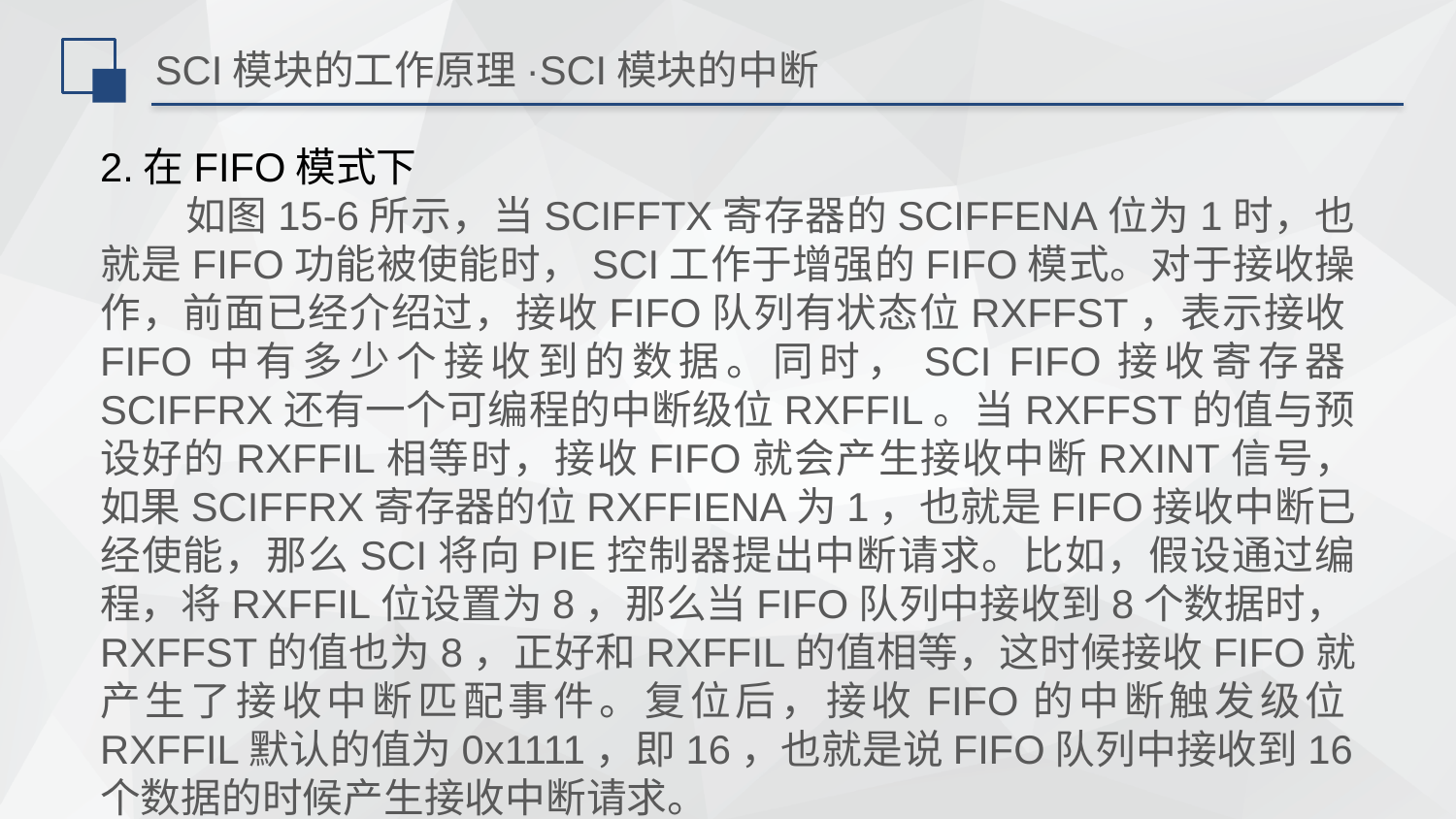

# SCI模块的工作原理·SCI模块的中断
2.在FIFO模式下
如图15-6所示，当SCIFFTX寄存器的SCIFFENA位为1时，也就是FIFO功能被使能时，SCI工作于增强的FIFO模式。对于接收操作，前面已经介绍过，接收FIFO队列有状态位RXFFST，表示接收FIFO中有多少个接收到的数据。同时，SCI FIFO接收寄存器SCIFFRX还有一个可编程的中断级位RXFFIL。当RXFFST的值与预设好的RXFFIL相等时，接收FIFO就会产生接收中断RXINT信号，如果SCIFFRX寄存器的位RXFFIENA为1，也就是FIFO接收中断已经使能，那么SCI将向PIE控制器提出中断请求。比如，假设通过编程，将RXFFIL位设置为8，那么当FIFO队列中接收到8个数据时，RXFFST的值也为8，正好和RXFFIL的值相等，这时候接收FIFO就产生了接收中断匹配事件。复位后，接收FIFO的中断触发级位RXFFIL默认的值为0x1111，即16，也就是说FIFO队列中接收到16个数据的时候产生接收中断请求。